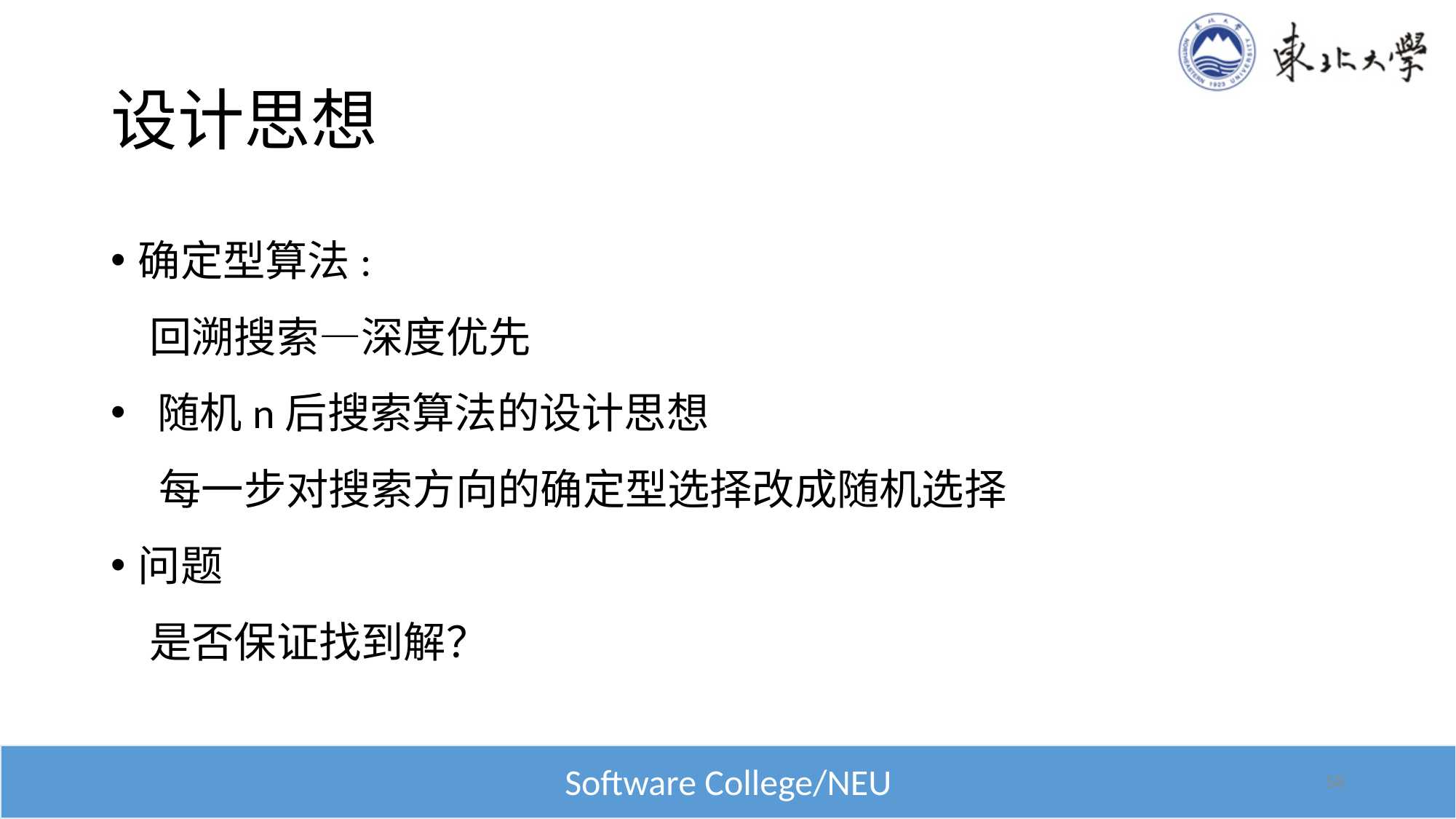

# 设计思想
确定型算法:
   回溯搜索—深度优先
 随机n后搜索算法的设计思想
    每一步对搜索方向的确定型选择改成随机选择
问题
   是否保证找到解？